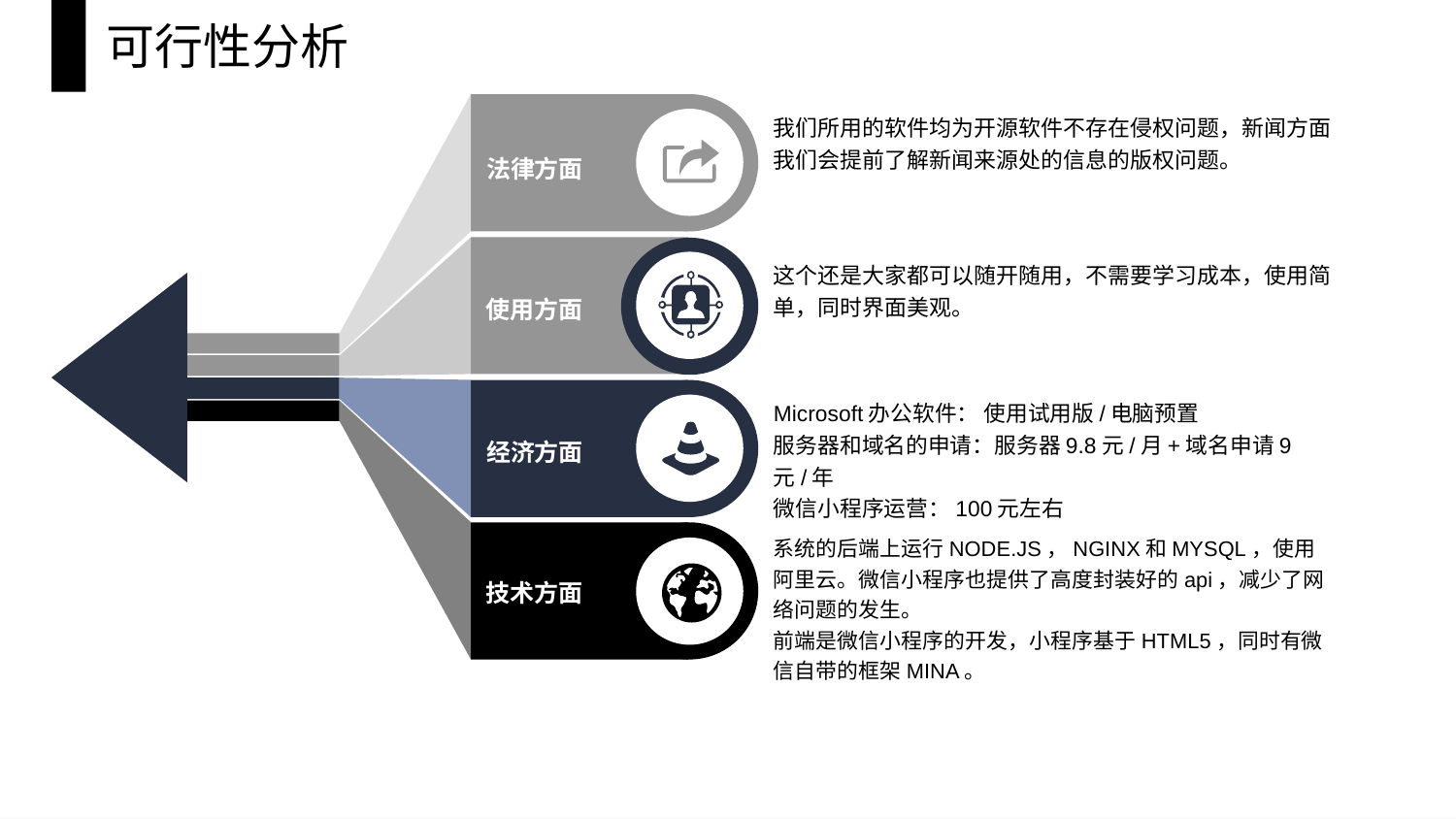

可行性分析

法律方面

使用方面

经济方面

技术方面

我们所用的软件均为开源软件不存在侵权问题，新闻方面我们会提前了解新闻来源处的信息的版权问题。
这个还是大家都可以随开随用，不需要学习成本，使用简单，同时界面美观。
Microsoft办公软件： 使用试用版/电脑预置
服务器和域名的申请：服务器9.8元/月+域名申请9元/年
微信小程序运营：100元左右
系统的后端上运行NODE.JS，NGINX和MYSQL，使用阿里云。微信小程序也提供了高度封装好的api，减少了网络问题的发生。
前端是微信小程序的开发，小程序基于HTML5，同时有微信自带的框架MINA。